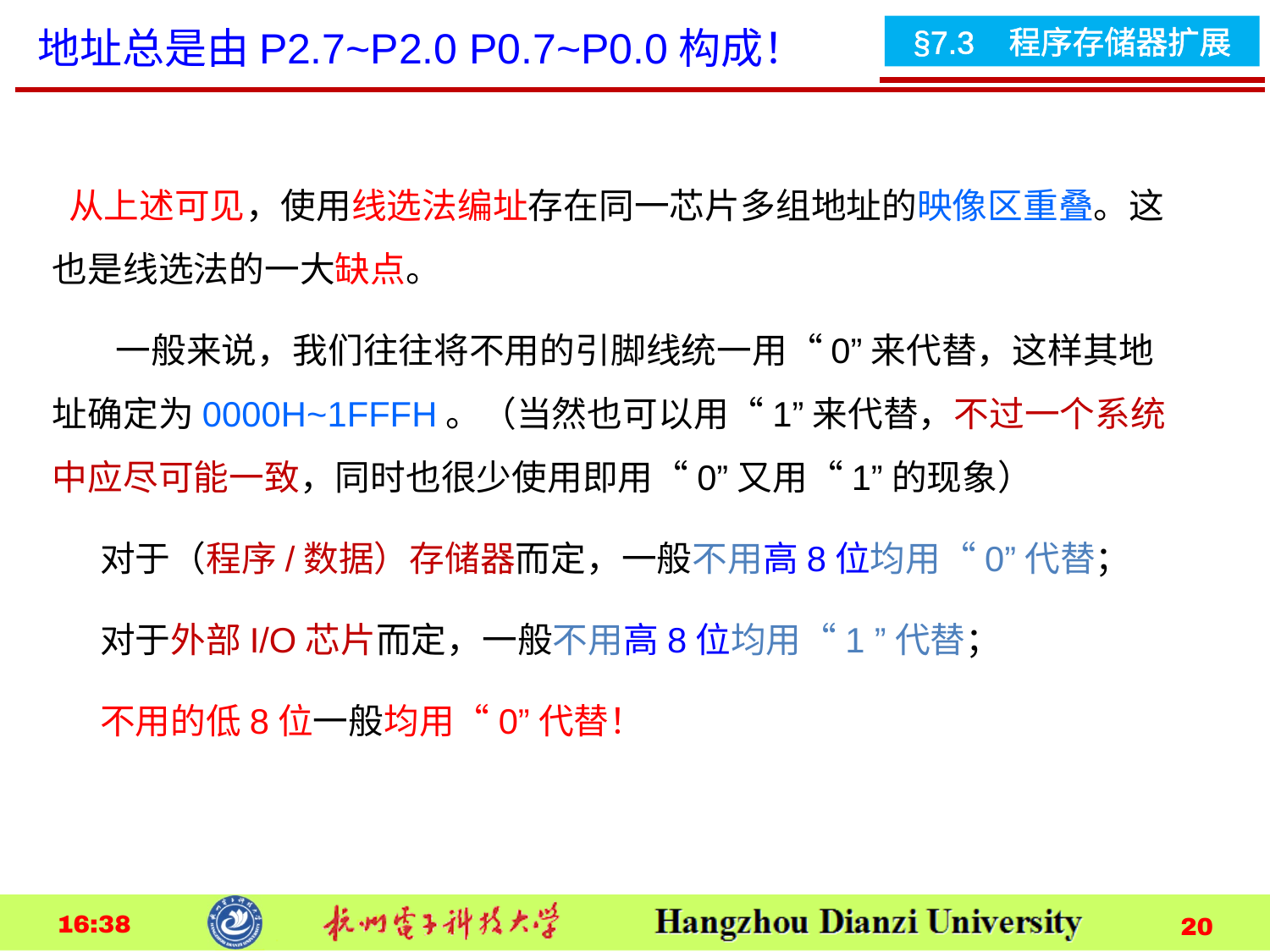

地址总是由P2.7~P2.0 P0.7~P0.0构成！
 从上述可见，使用线选法编址存在同一芯片多组地址的映像区重叠。这也是线选法的一大缺点。
       一般来说，我们往往将不用的引脚线统一用“0”来代替，这样其地址确定为0000H~1FFFH。（当然也可以用“1”来代替，不过一个系统中应尽可能一致，同时也很少使用即用“0”又用“1”的现象）
     对于（程序/数据）存储器而定，一般不用高8位均用“0”代替；
     对于外部I/O芯片而定，一般不用高8位均用“1 ”代替；
     不用的低8位一般均用“0”代替！